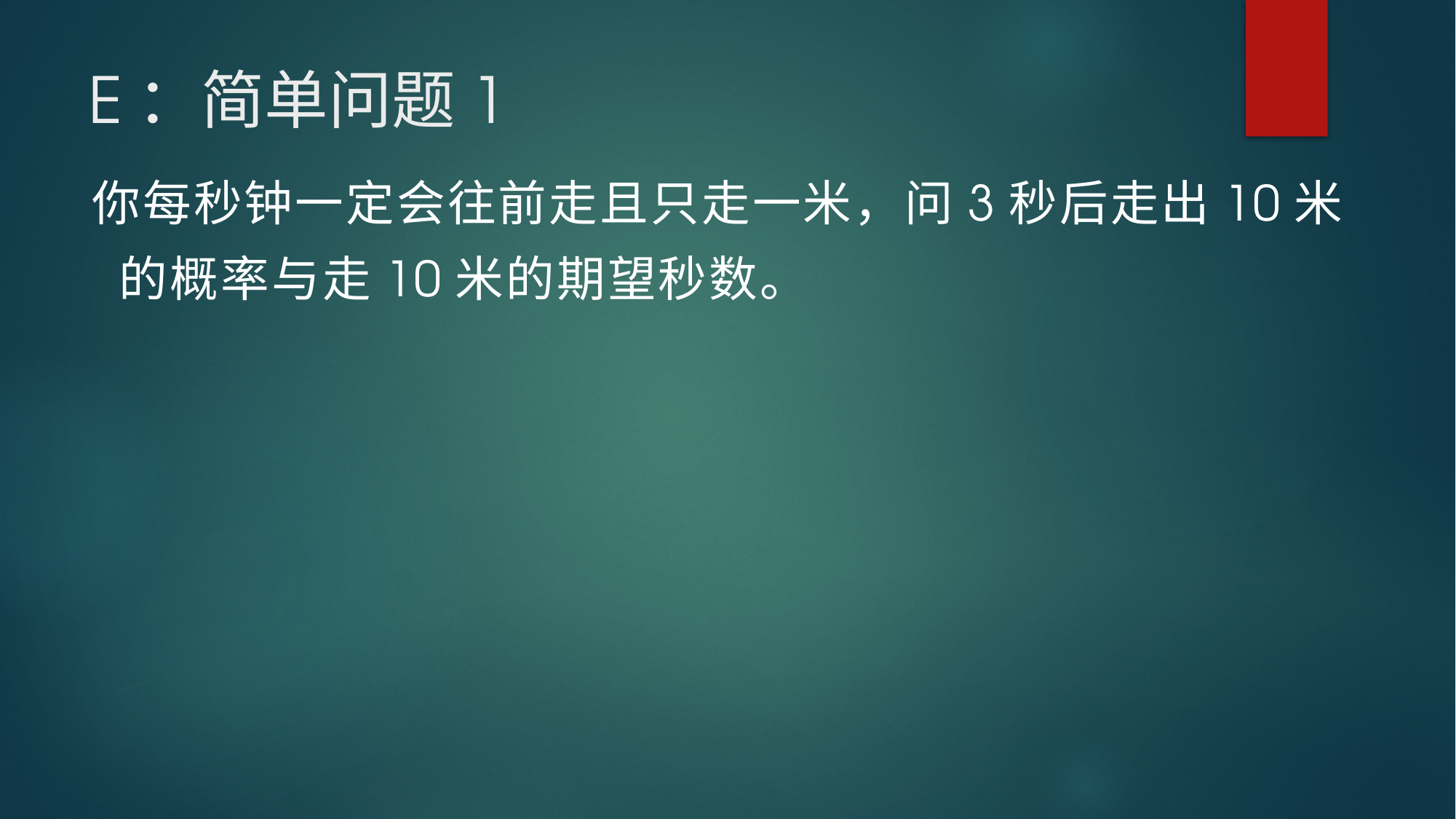

# E：简单问题1
你每秒钟一定会往前走且只走一米，问3秒后走出10米的概率与走10米的期望秒数。